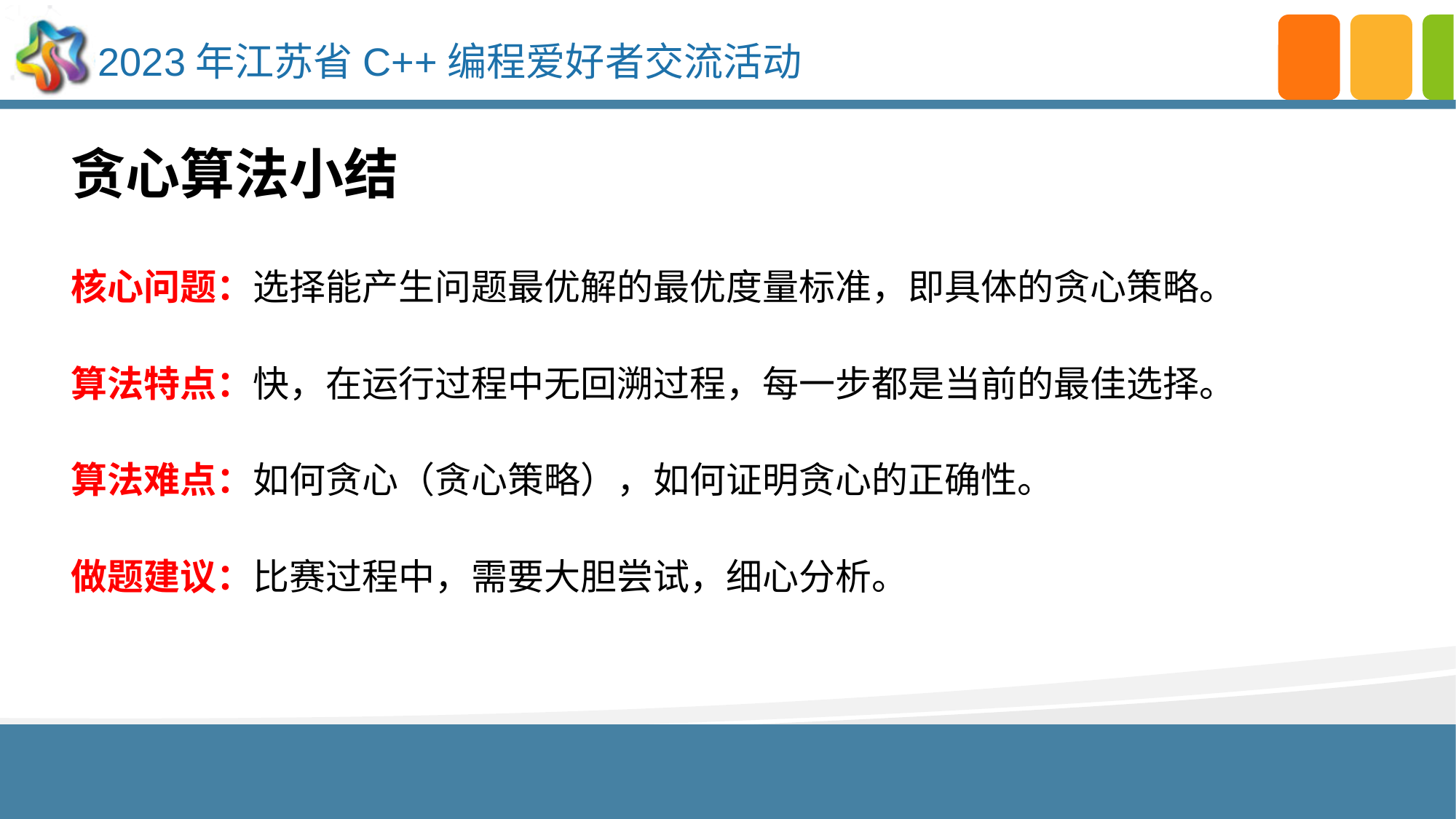

贪心算法小结
核心问题：选择能产生问题最优解的最优度量标准，即具体的贪心策略。
算法特点：快，在运行过程中无回溯过程，每一步都是当前的最佳选择。
算法难点：如何贪心（贪心策略），如何证明贪心的正确性。
做题建议：比赛过程中，需要大胆尝试，细心分析。
点击添加文本
点击添加文本
点击添加文本
点击添加文本